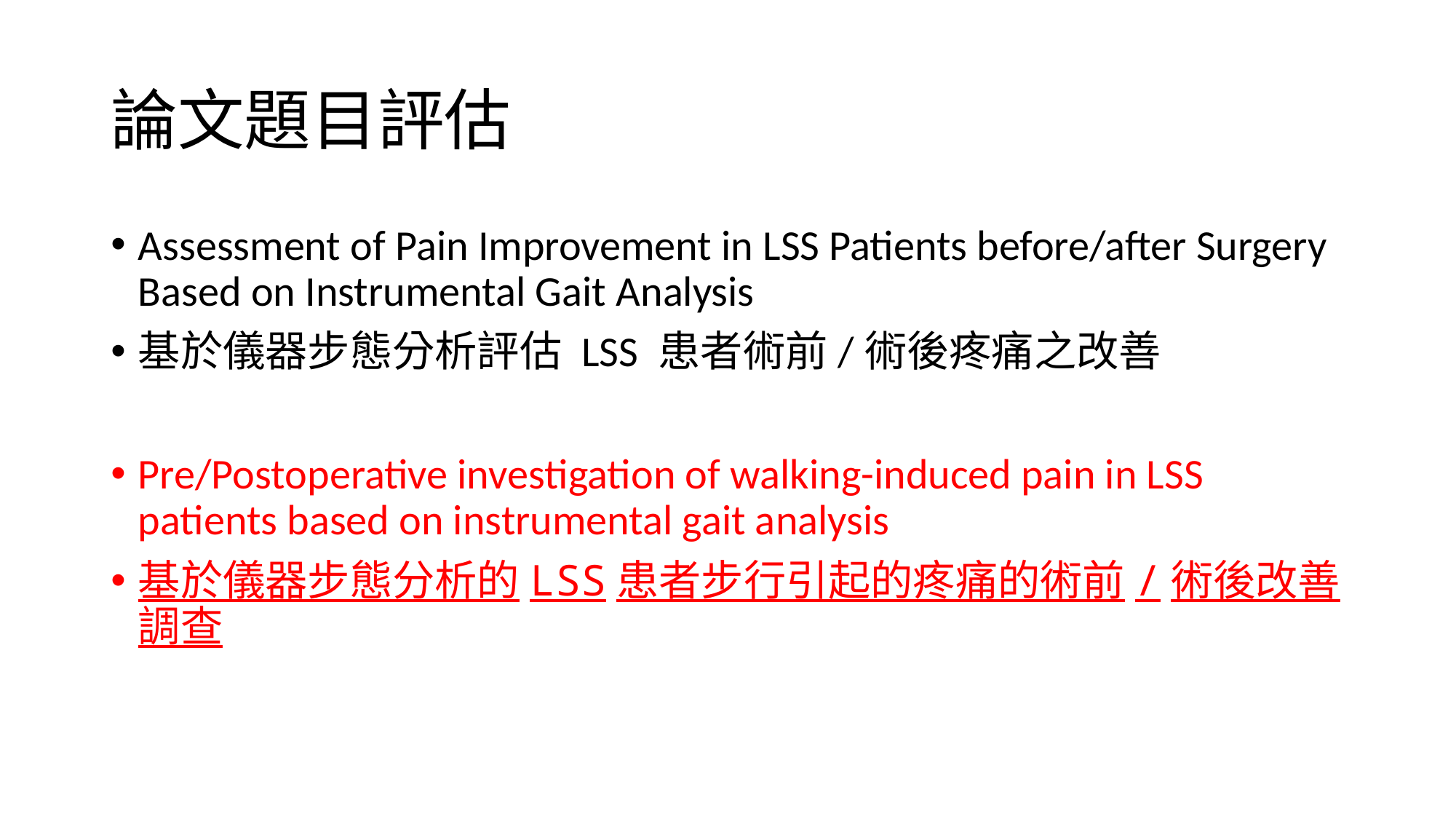

# 論文題目評估
Assessment of Pain Improvement in LSS Patients before/after Surgery Based on Instrumental Gait Analysis
基於儀器步態分析評估 LSS 患者術前/術後疼痛之改善

Pre/Postoperative investigation of walking-induced pain in LSS patients based on instrumental gait analysis
基於儀器步態分析的LSS患者步行引起的疼痛的術前/術後改善調查